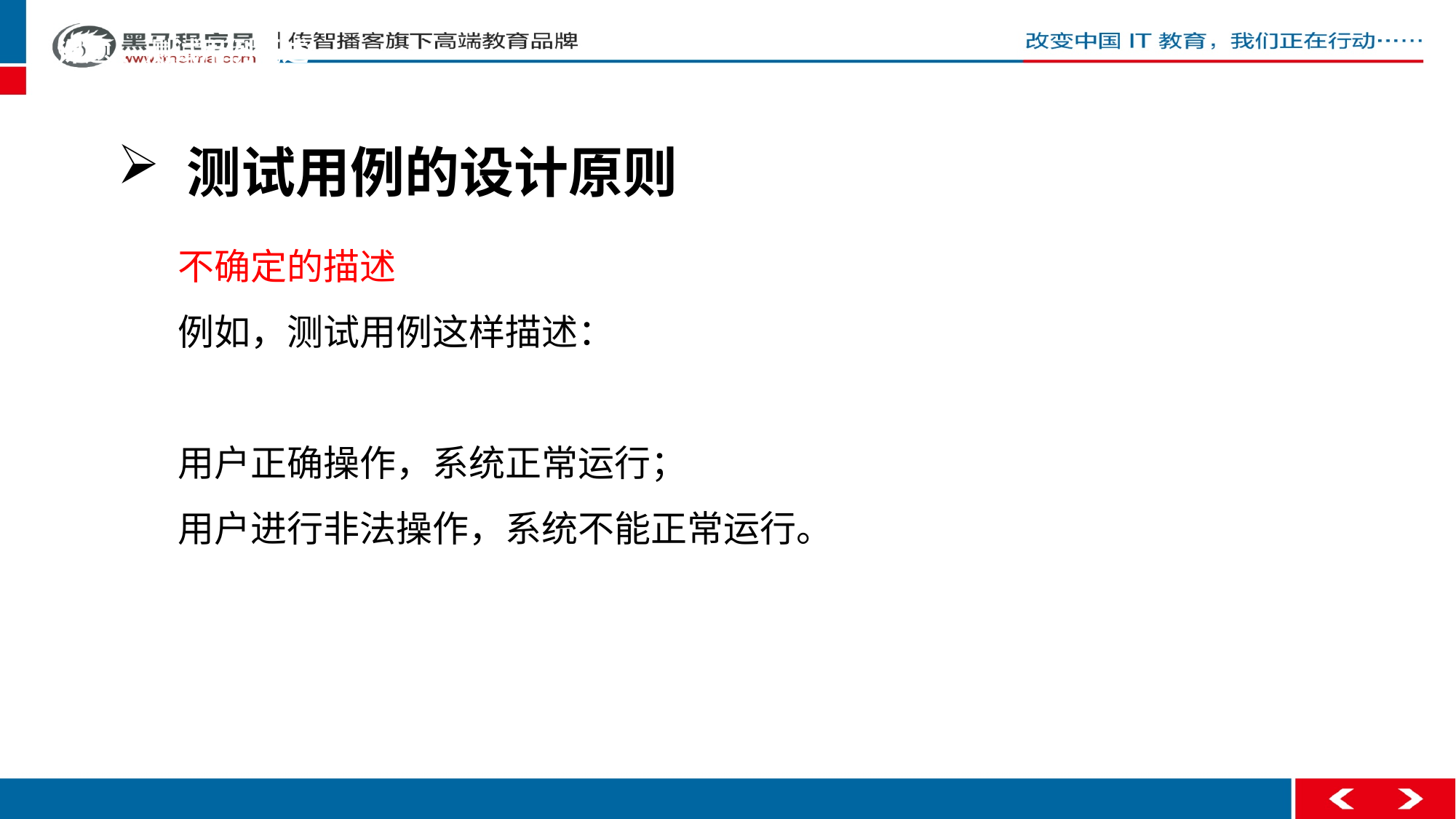

课题 、测试用例概述
 测试用例的设计原则
不确定的描述
例如，测试用例这样描述：

用户正确操作，系统正常运行；
用户进行非法操作，系统不能正常运行。